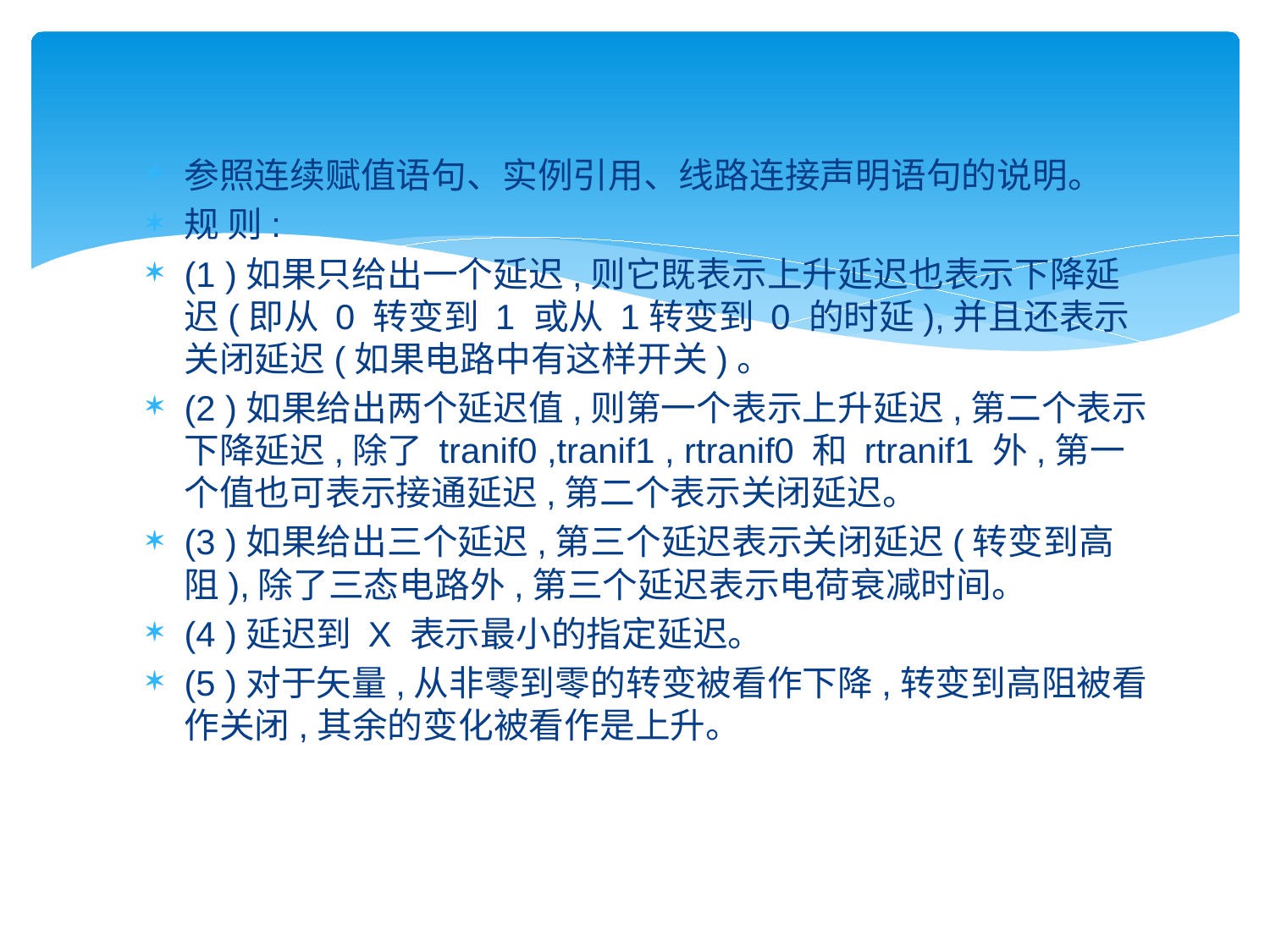

#
参照连续赋值语句、实例引用、线路连接声明语句的说明。
规 则:
(1 )如果只给出一个延迟,则它既表示上升延迟也表示下降延迟(即从 0 转变到 1 或从 1转变到 0 的时延),并且还表示关闭延迟(如果电路中有这样开关)。
(2 )如果给出两个延迟值,则第一个表示上升延迟,第二个表示下降延迟,除了 tranif0 ,tranif1 , rtranif0 和 rtranif1 外,第一个值也可表示接通延迟,第二个表示关闭延迟。
(3 )如果给出三个延迟,第三个延迟表示关闭延迟(转变到高阻),除了三态电路外,第三个延迟表示电荷衰减时间。
(4 )延迟到 X 表示最小的指定延迟。
(5 )对于矢量,从非零到零的转变被看作下降,转变到高阻被看作关闭,其余的变化被看作是上升。